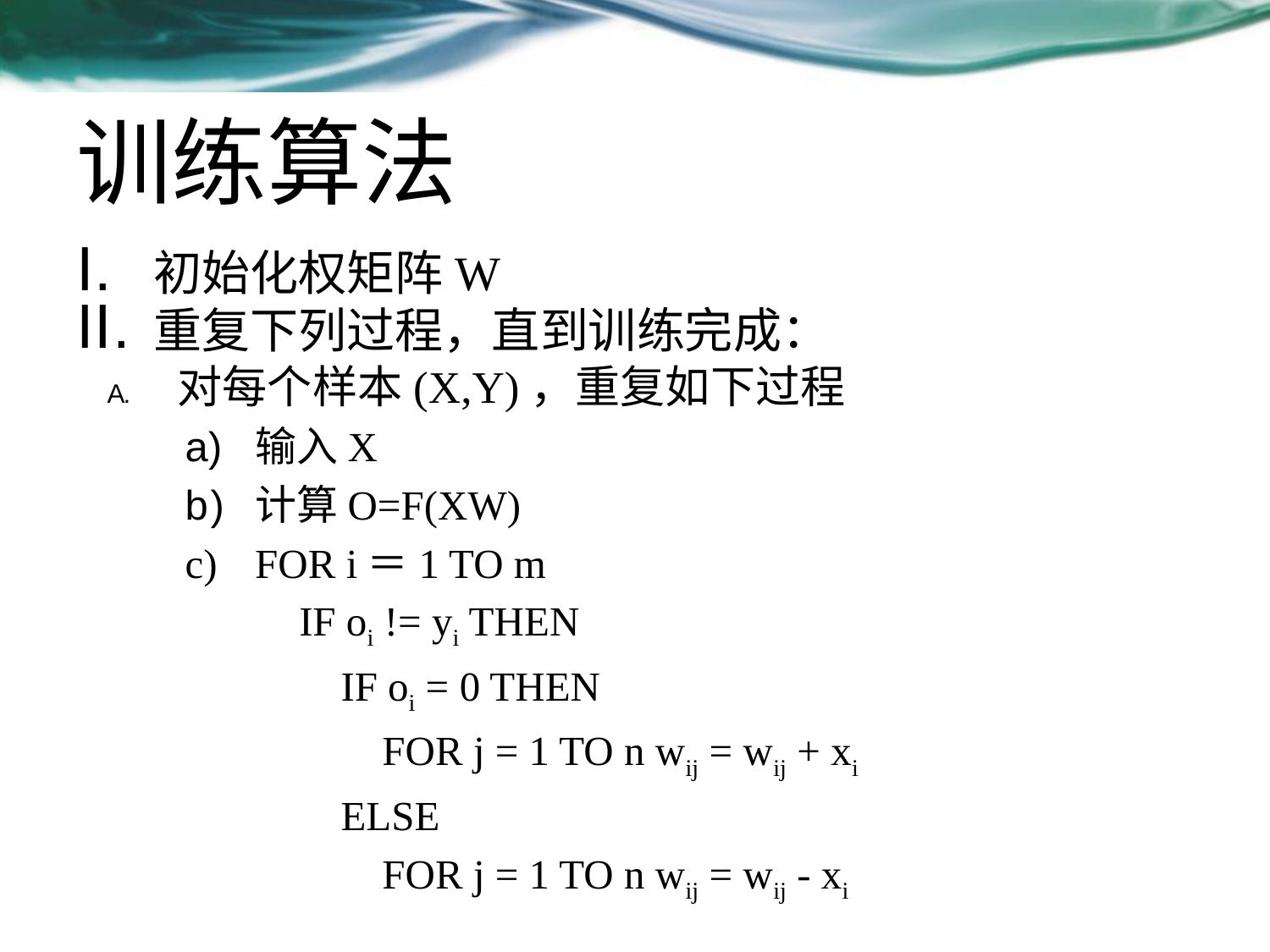

# 训练算法
初始化权矩阵W
重复下列过程，直到训练完成：
对每个样本(X,Y)，重复如下过程
输入X
计算O=F(XW)
FOR i＝1 TO m
           IF oi != yi THEN
               IF oi = 0 THEN
                   FOR j = 1 TO n wij = wij + xi
               ELSE
                   FOR j = 1 TO n wij = wij - xi